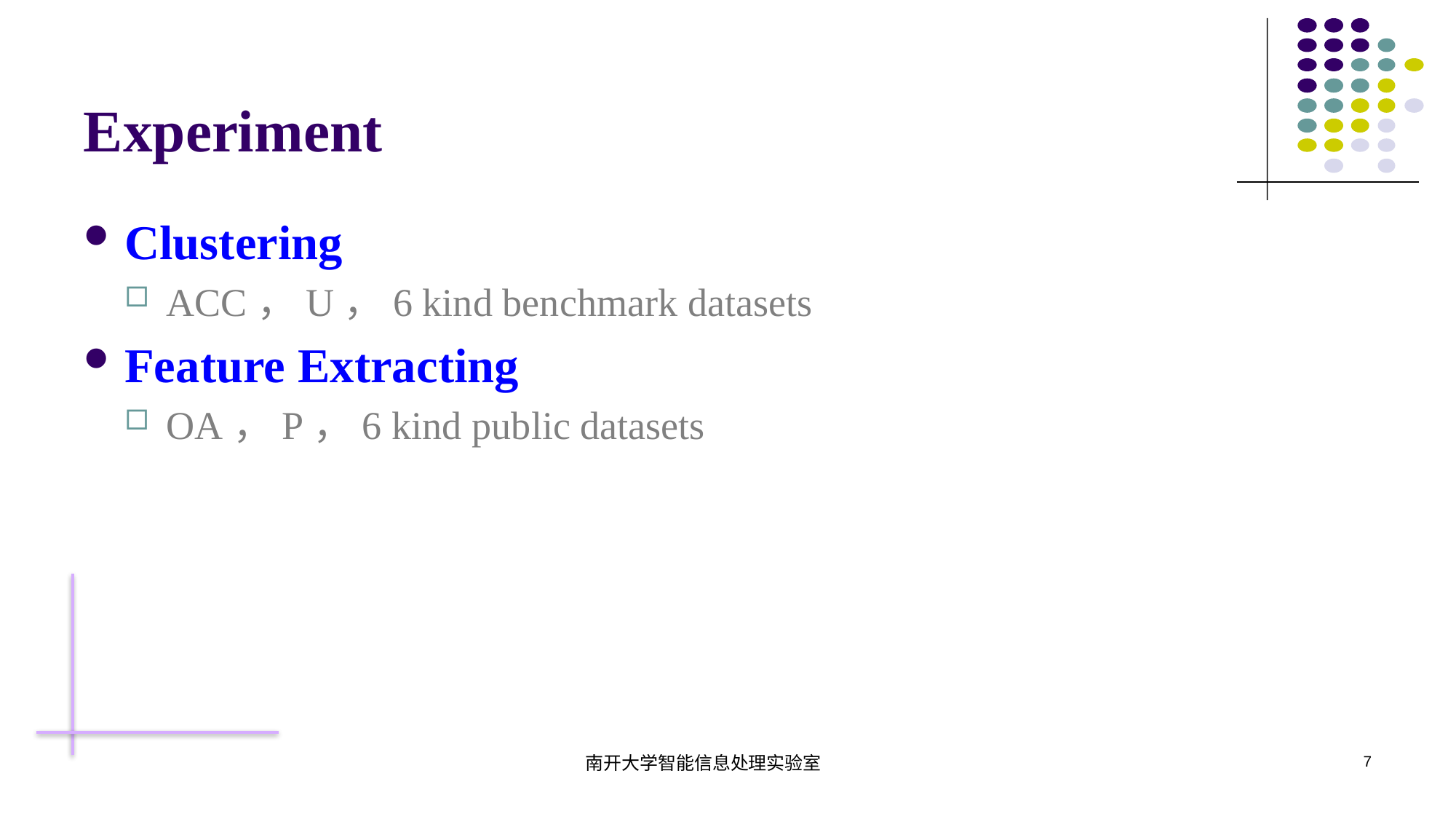

# Experiment
Clustering
ACC，U，6 kind benchmark datasets
Feature Extracting
OA，P，6 kind public datasets
南开大学智能信息处理实验室
7